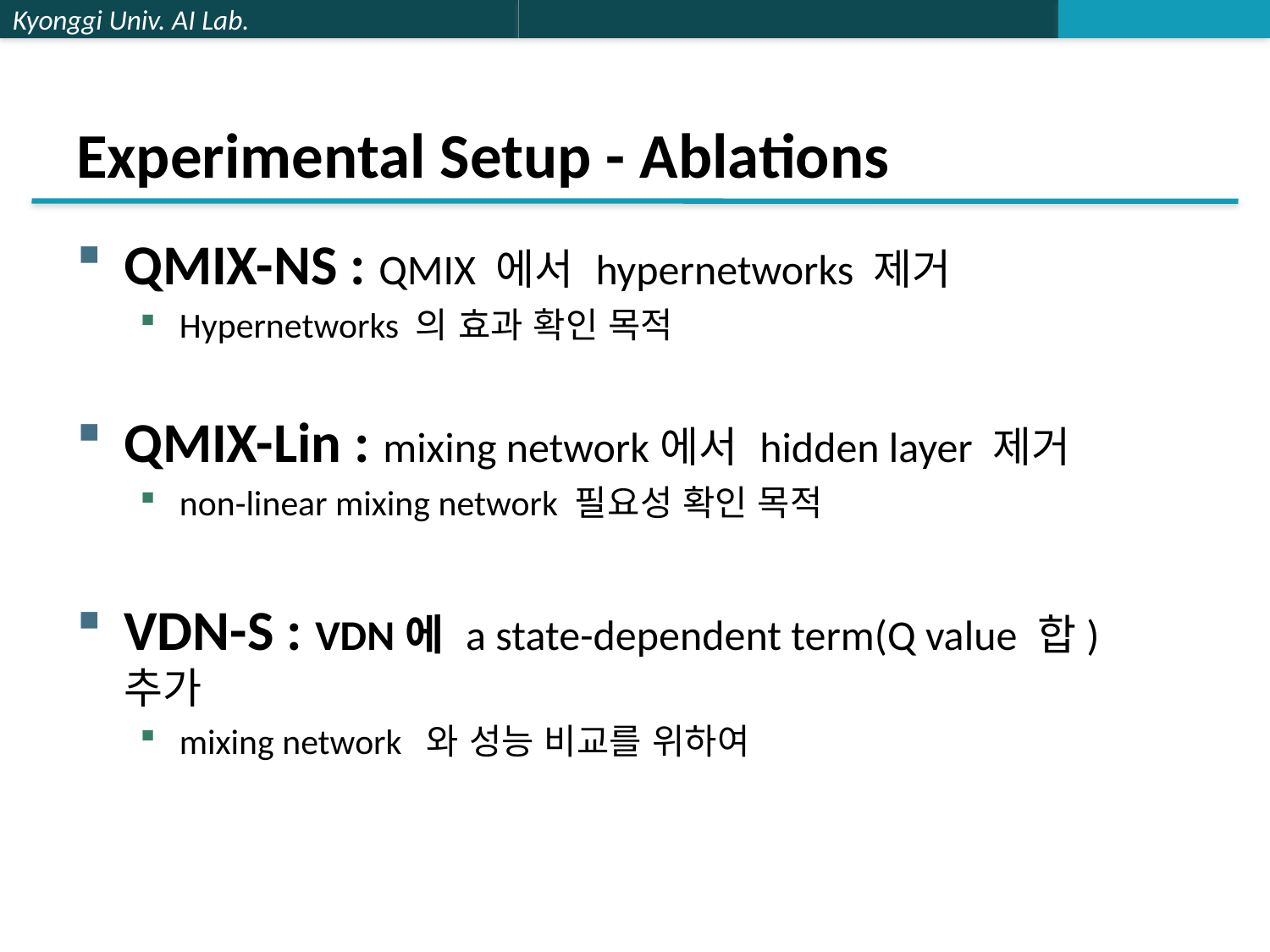

# Experimental Setup - Ablations
QMIX-NS : QMIX 에서 hypernetworks 제거
Hypernetworks 의 효과 확인 목적

QMIX-Lin : mixing network에서 hidden layer 제거
non-linear mixing network 필요성 확인 목적

VDN-S : VDN에 a state-dependent term(Q value 합) 추가
mixing network  와 성능 비교를 위하여